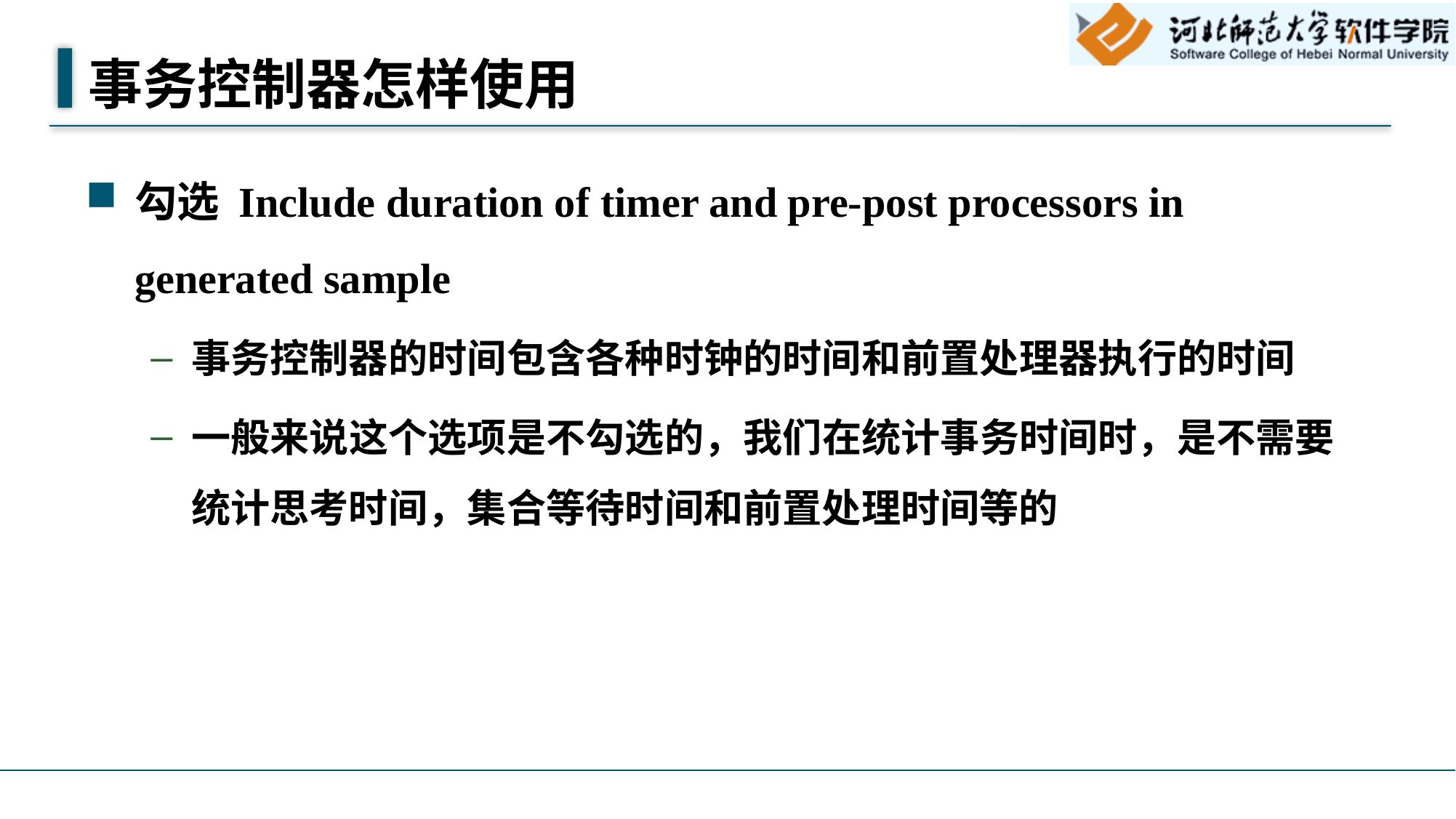

# 事务控制器怎样使用
勾选 Include duration of timer and pre-post processors in generated sample
事务控制器的时间包含各种时钟的时间和前置处理器执行的时间
一般来说这个选项是不勾选的，我们在统计事务时间时，是不需要统计思考时间，集合等待时间和前置处理时间等的